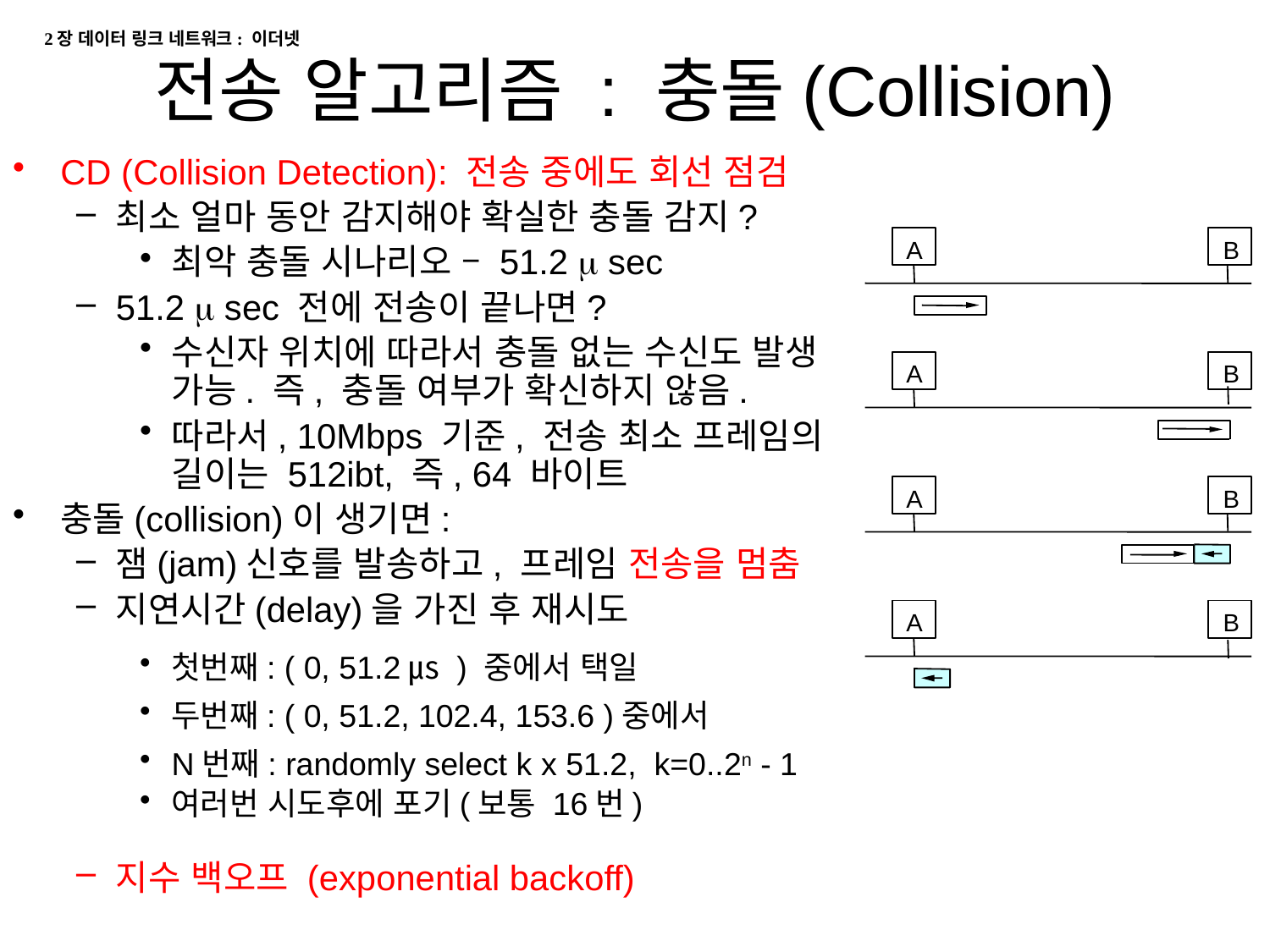

2장 데이터 링크 네트워크: 이더넷
# 전송 알고리즘 : 충돌(Collision)
CD (Collision Detection): 전송 중에도 회선 점검
최소 얼마 동안 감지해야 확실한 충돌 감지?
최악 충돌 시나리오 – 51.2 μ sec
51.2 μ sec 전에 전송이 끝나면?
수신자 위치에 따라서 충돌 없는 수신도 발생 가능. 즉, 충돌 여부가 확신하지 않음.
따라서, 10Mbps 기준, 전송 최소 프레임의 길이는 512ibt, 즉, 64 바이트
충돌(collision)이 생기면:
잼(jam)신호를 발송하고, 프레임 전송을 멈춤
지연시간(delay)을 가진 후 재시도
첫번째: ( 0, 51.2㎲ ) 중에서 택일
두번째: ( 0, 51.2, 102.4, 153.6 )중에서
N번째: randomly select k x 51.2,  k=0..2n - 1
여러번 시도후에 포기(보통 16번)
지수 백오프 (exponential backoff)

A
B

A
B

A
B

A
B